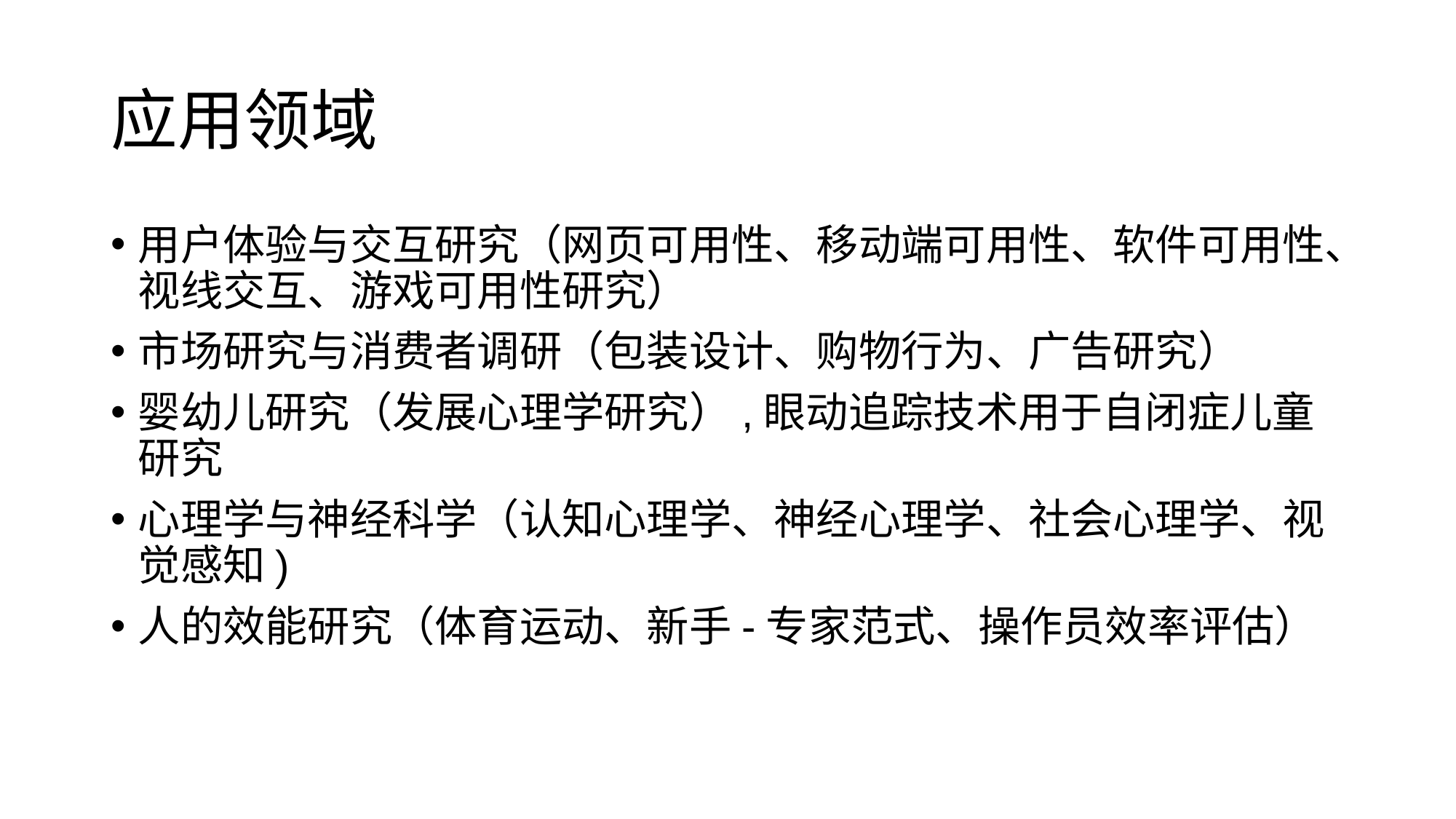

# 应用领域
用户体验与交互研究（网页可用性、移动端可用性、软件可用性、视线交互、游戏可用性研究）
市场研究与消费者调研（包装设计、购物行为、广告研究）
婴幼儿研究（发展心理学研究）,眼动追踪技术用于自闭症儿童研究
心理学与神经科学（认知心理学、神经心理学、社会心理学、视觉感知)
人的效能研究（体育运动、新手-专家范式、操作员效率评估）